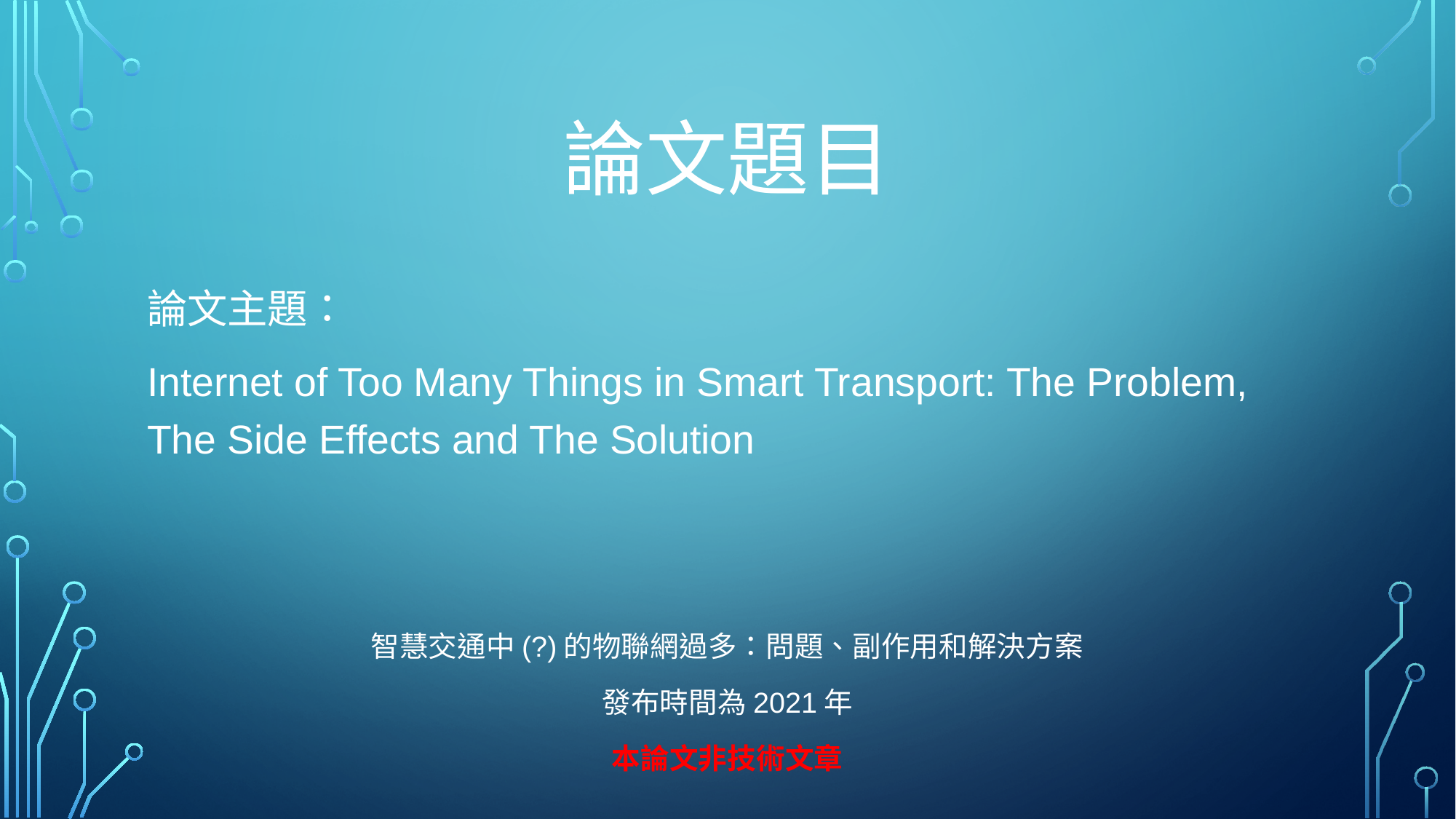

# 論文題目
論文主題：
Internet of Too Many Things in Smart Transport: The Problem, The Side Effects and The Solution

智慧交通中(?)的物聯網過多：問題、副作用和解決方案
發布時間為2021年
本論文非技術文章